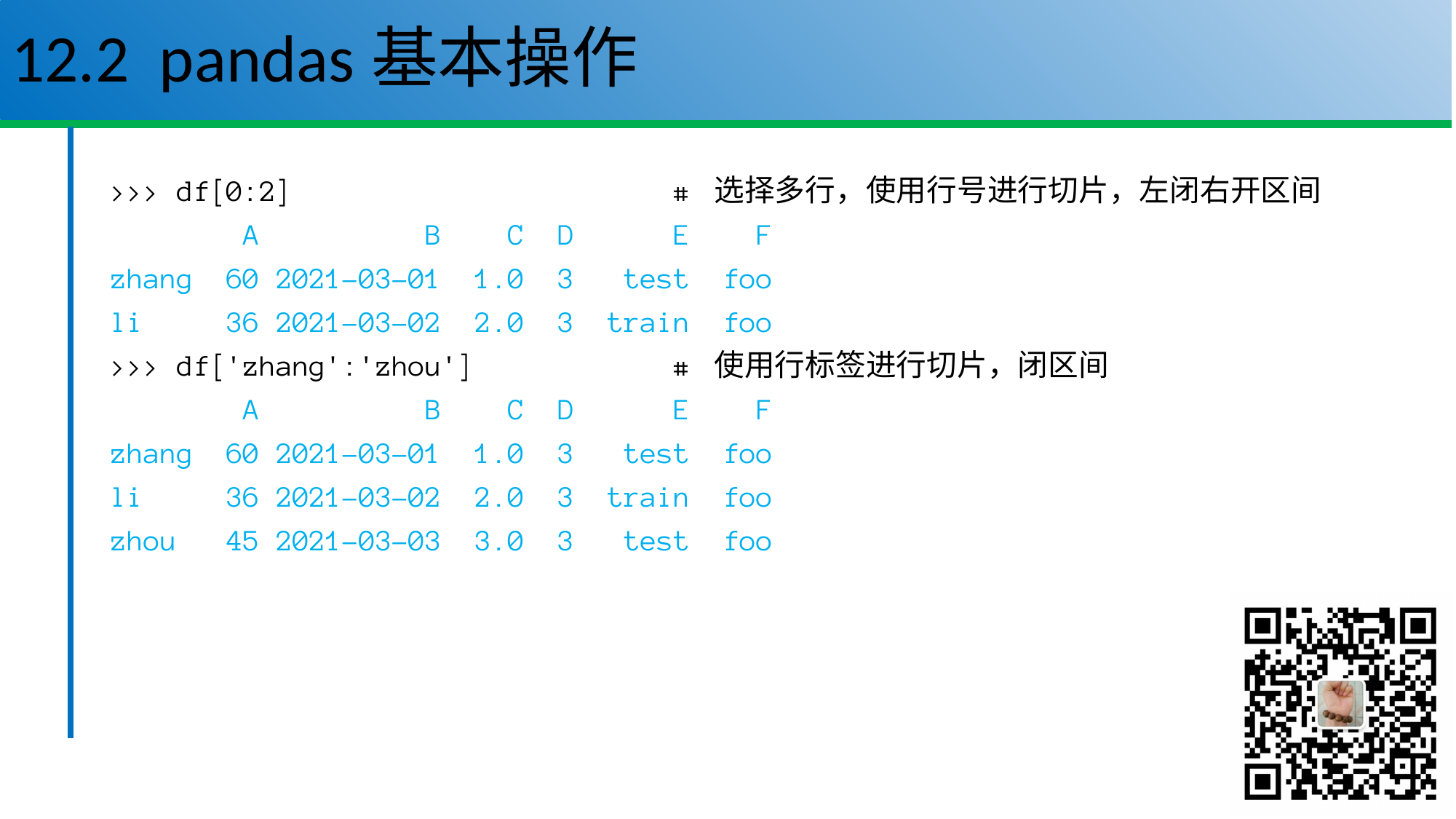

# 12.2  pandas基本操作
>>> df[0:2]                       # 选择多行，使用行号进行切片，左闭右开区间
        A          B    C  D      E    F
zhang  60 2021-03-01  1.0  3   test  foo
li     36 2021-03-02  2.0  3  train  foo
>>> df['zhang':'zhou']            # 使用行标签进行切片，闭区间
        A          B    C  D      E    F
zhang  60 2021-03-01  1.0  3   test  foo
li     36 2021-03-02  2.0  3  train  foo
zhou   45 2021-03-03  3.0  3   test  foo

42